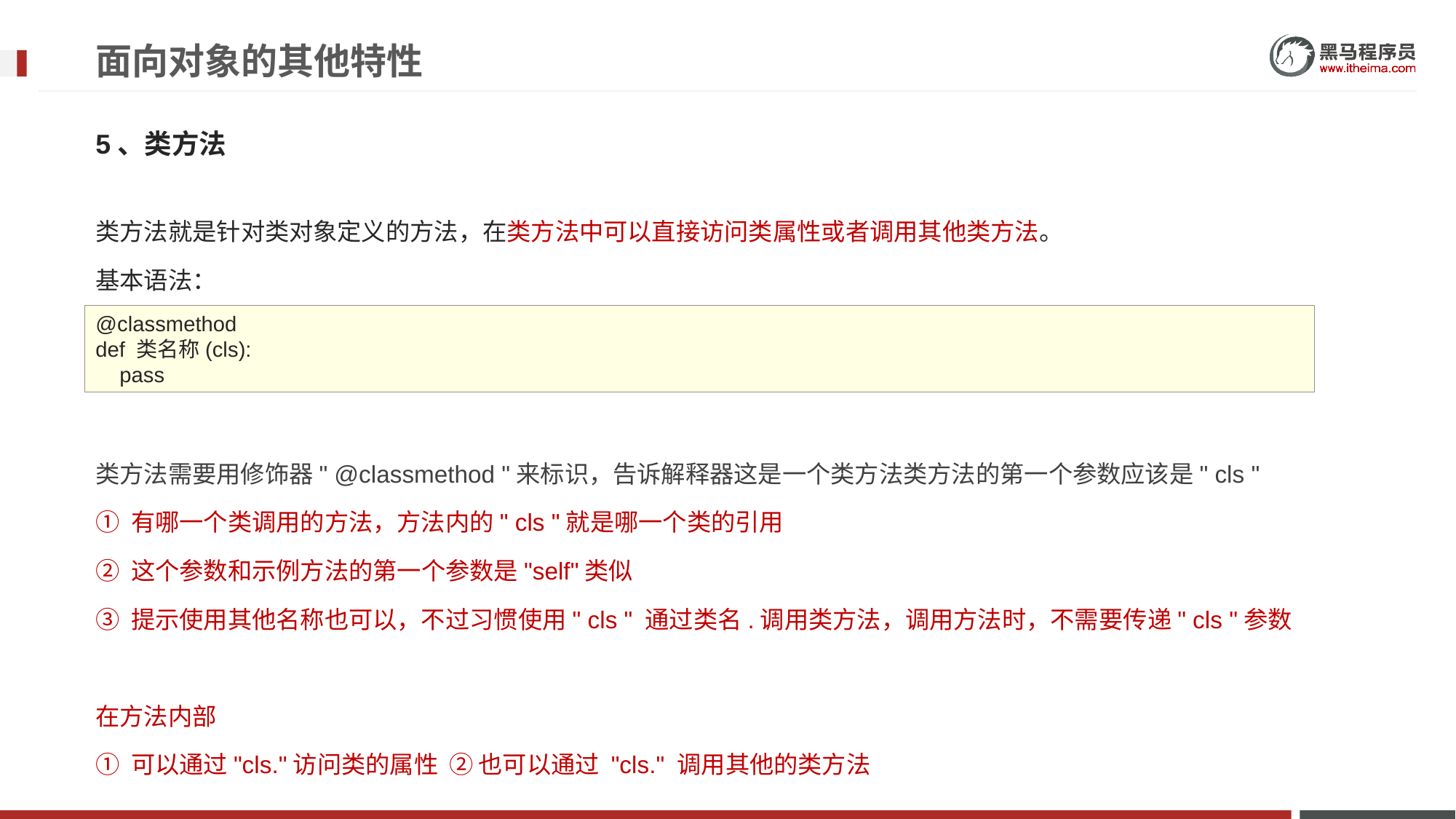

# 面向对象的其他特性
5、类方法
类方法就是针对类对象定义的方法，在类方法中可以直接访问类属性或者调用其他类方法。
基本语法：

类方法需要用修饰器" @classmethod "来标识，告诉解释器这是一个类方法类方法的第一个参数应该是" cls "
① 有哪一个类调用的方法，方法内的" cls "就是哪一个类的引用
② 这个参数和示例方法的第一个参数是"self"类似
③ 提示使用其他名称也可以，不过习惯使用" cls " 通过类名.调用类方法，调用方法时，不需要传递" cls "参数

在方法内部
① 可以通过"cls."访问类的属性  ② 也可以通过 "cls." 调用其他的类方法
@classmethod
def 类名称(cls):
    pass